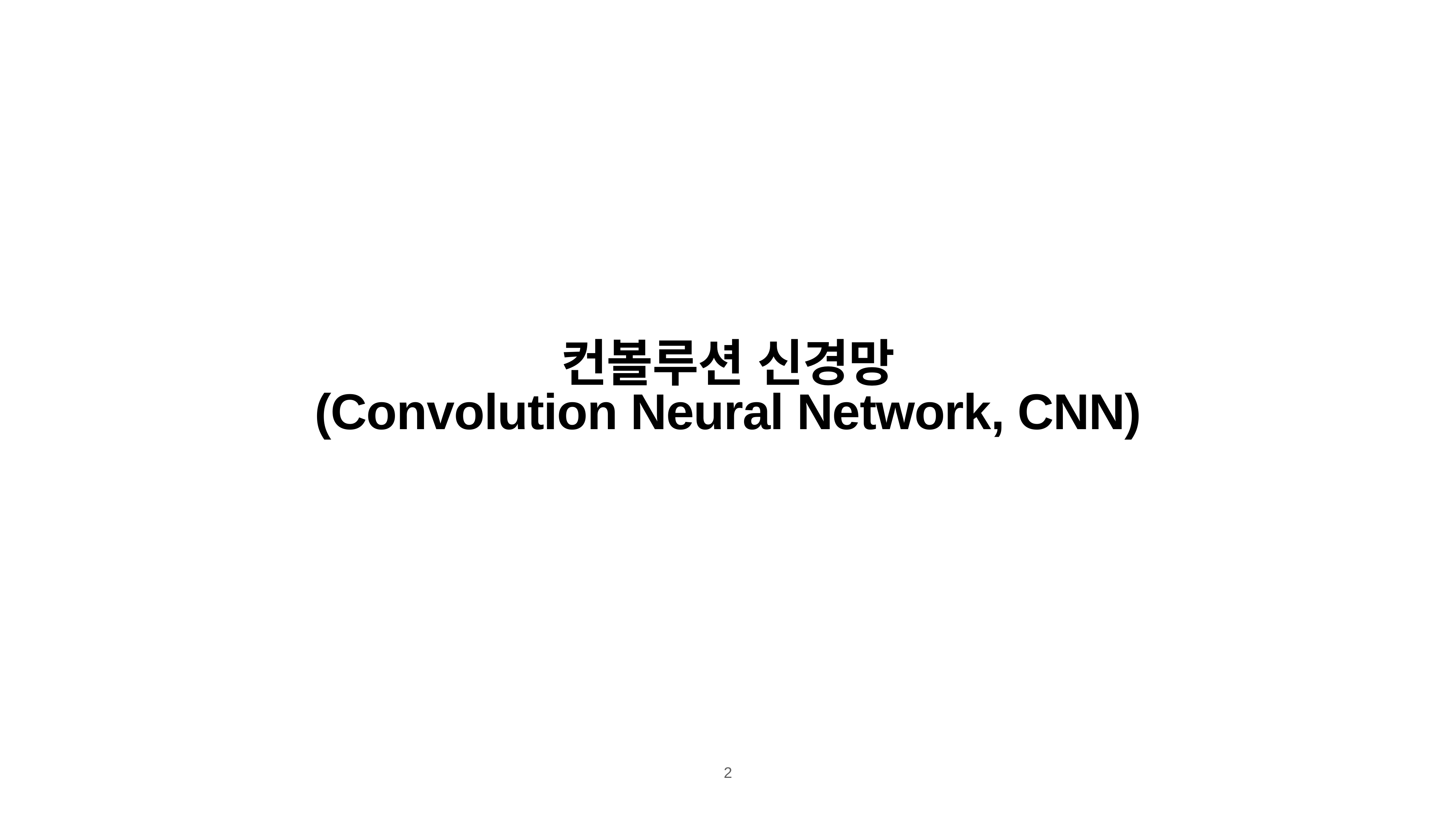

# 컨볼루션 신경망 (Convolution Neural Network, CNN)
2